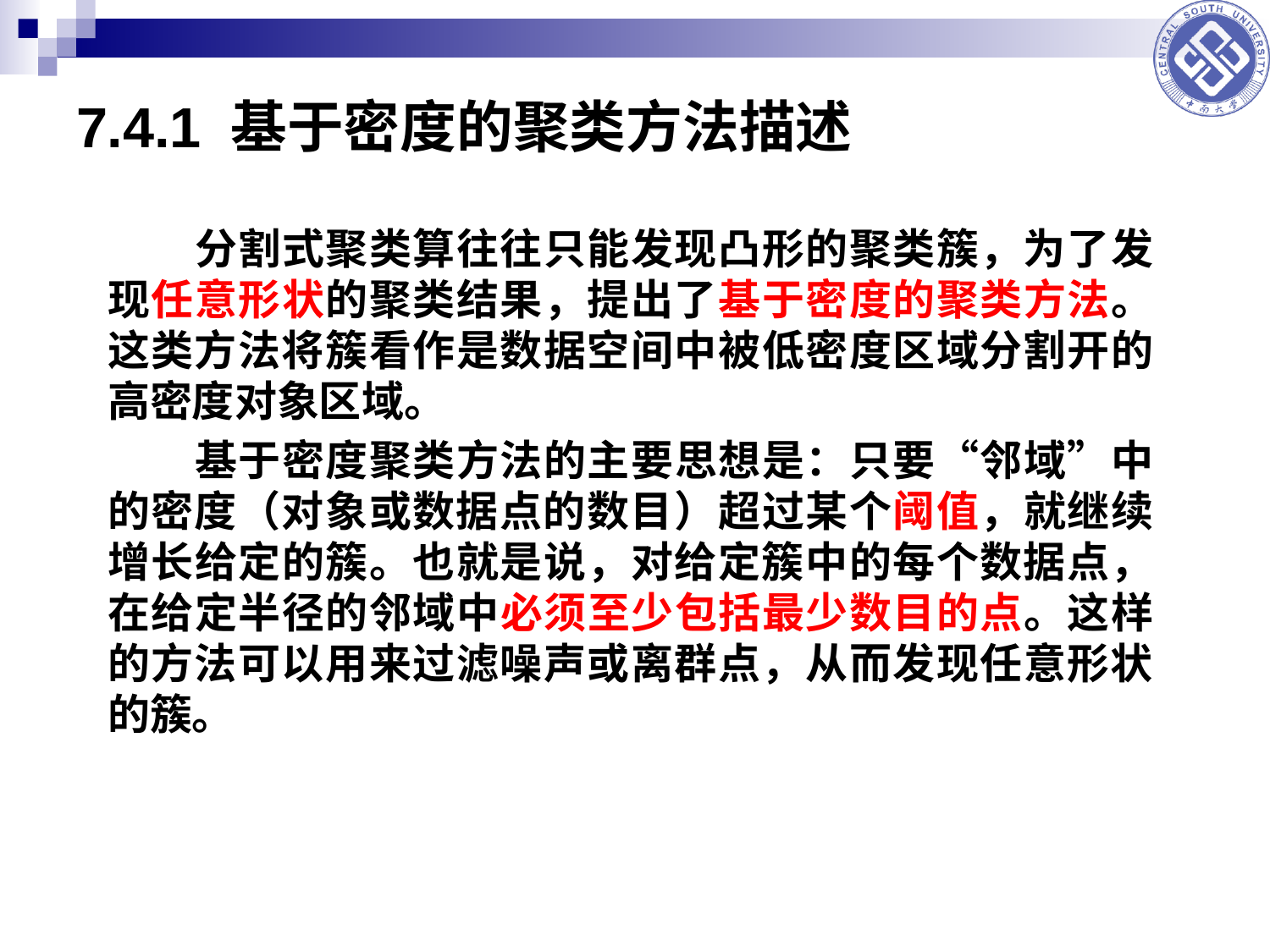

# 7.4.1 基于密度的聚类方法描述
       分割式聚类算往往只能发现凸形的聚类簇，为了发现任意形状的聚类结果，提出了基于密度的聚类方法。这类方法将簇看作是数据空间中被低密度区域分割开的高密度对象区域。
       基于密度聚类方法的主要思想是：只要“邻域”中的密度（对象或数据点的数目）超过某个阈值，就继续增长给定的簇。也就是说，对给定簇中的每个数据点，在给定半径的邻域中必须至少包括最少数目的点。这样的方法可以用来过滤噪声或离群点，从而发现任意形状的簇。